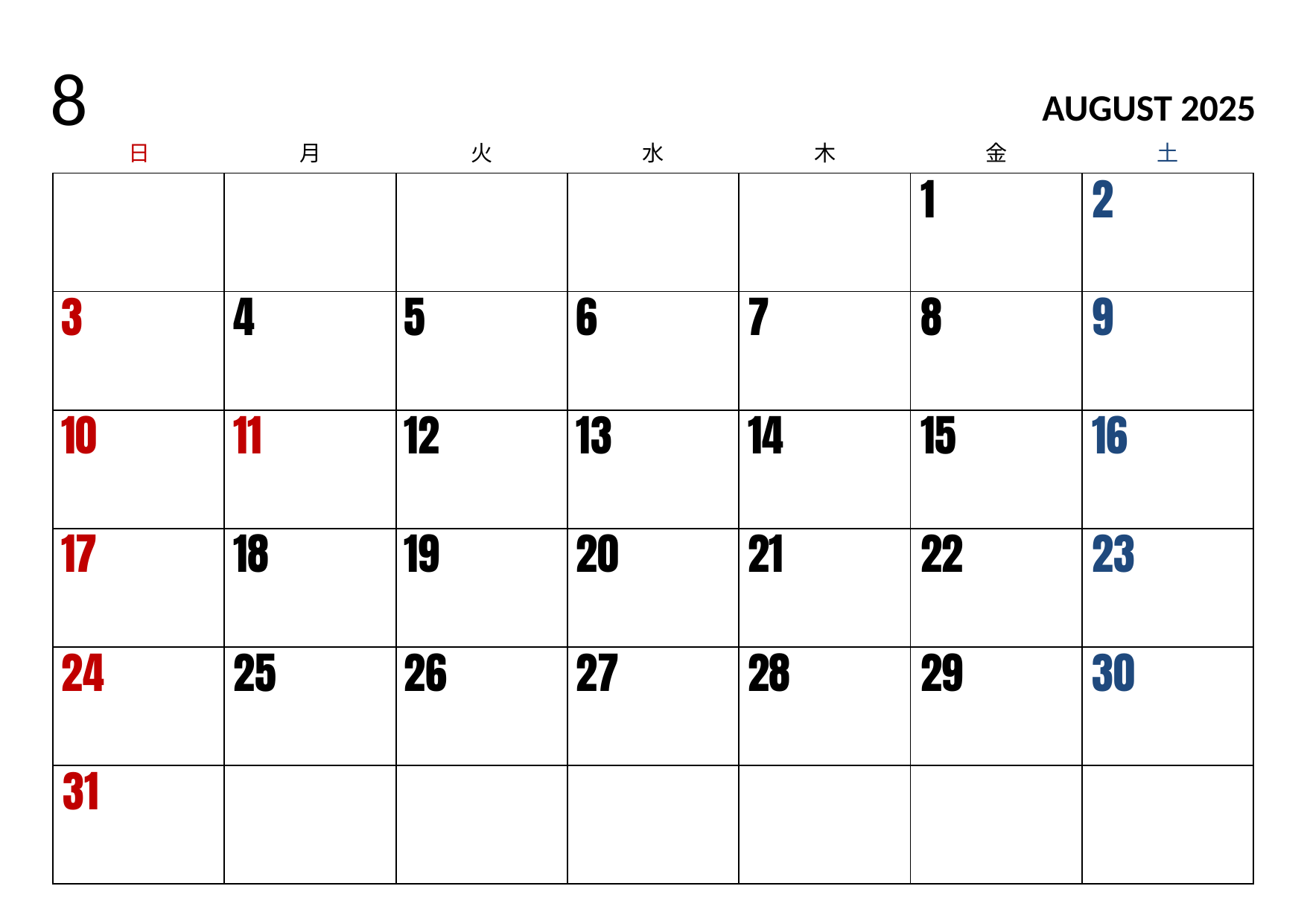

8
AUGUST 2025
日
月
火
水
木
金
土

1
2

3
4
5

6

7
8
9

10
11
12
13
14
15
16
17
18
19
20
21
22
23

24
25
26
27
28
29
30

31